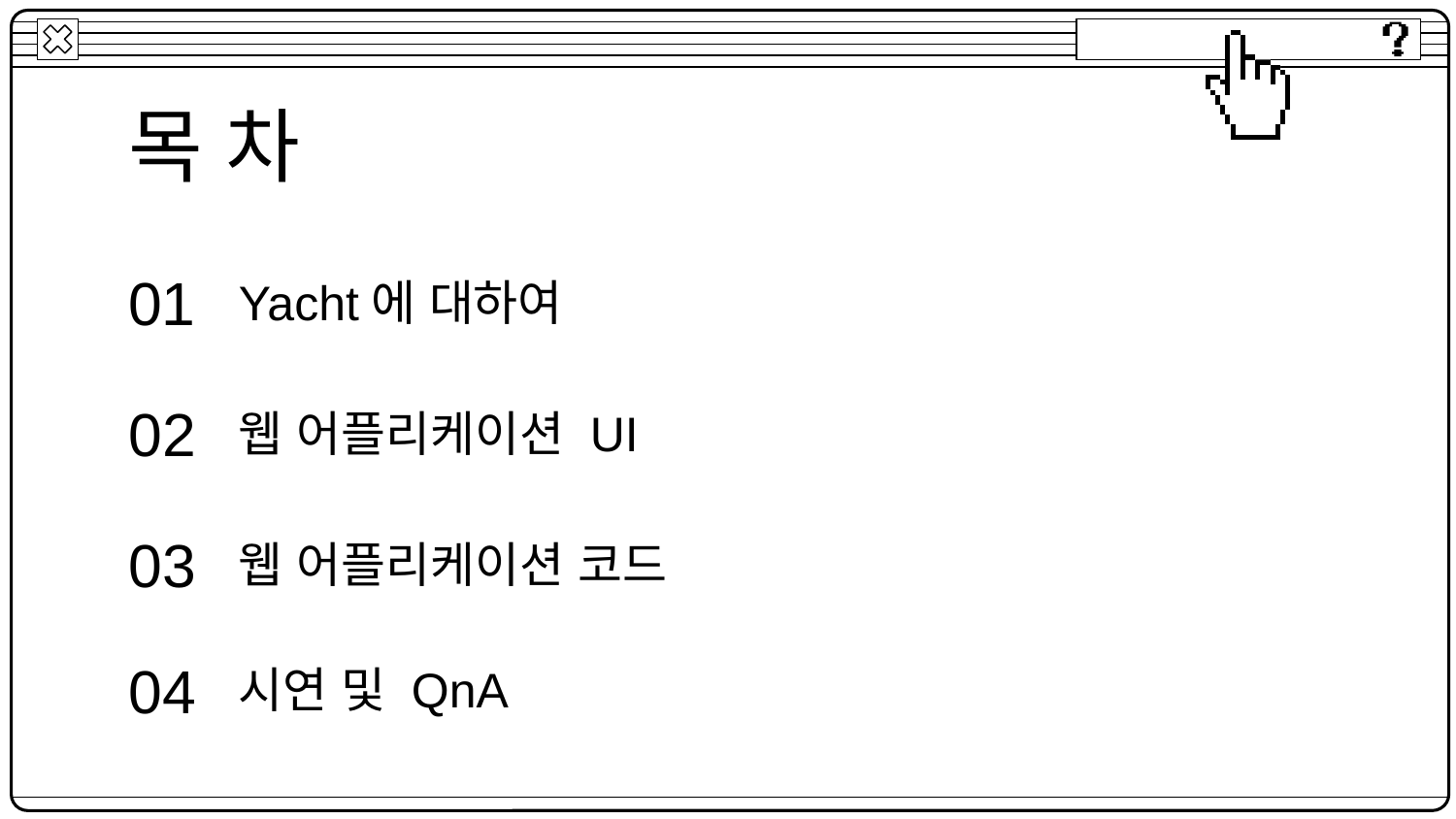

목 차
01
# Yacht에 대하여
02
웹 어플리케이션 UI
03
웹 어플리케이션 코드
04
시연 및 QnA